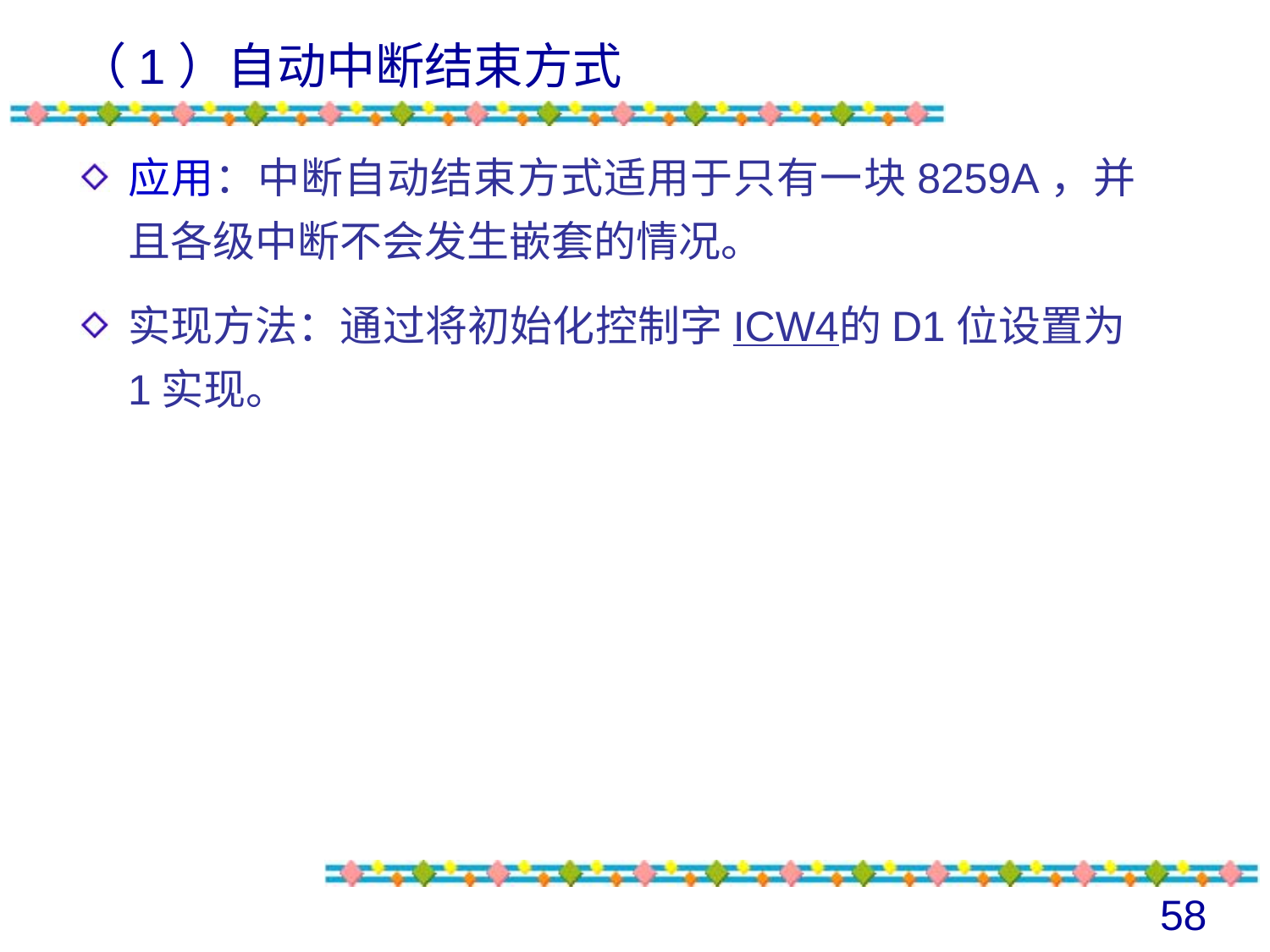

# （1）自动中断结束方式
应用：中断自动结束方式适用于只有一块8259A，并且各级中断不会发生嵌套的情况。
实现方法：通过将初始化控制字ICW4的D1位设置为1实现。